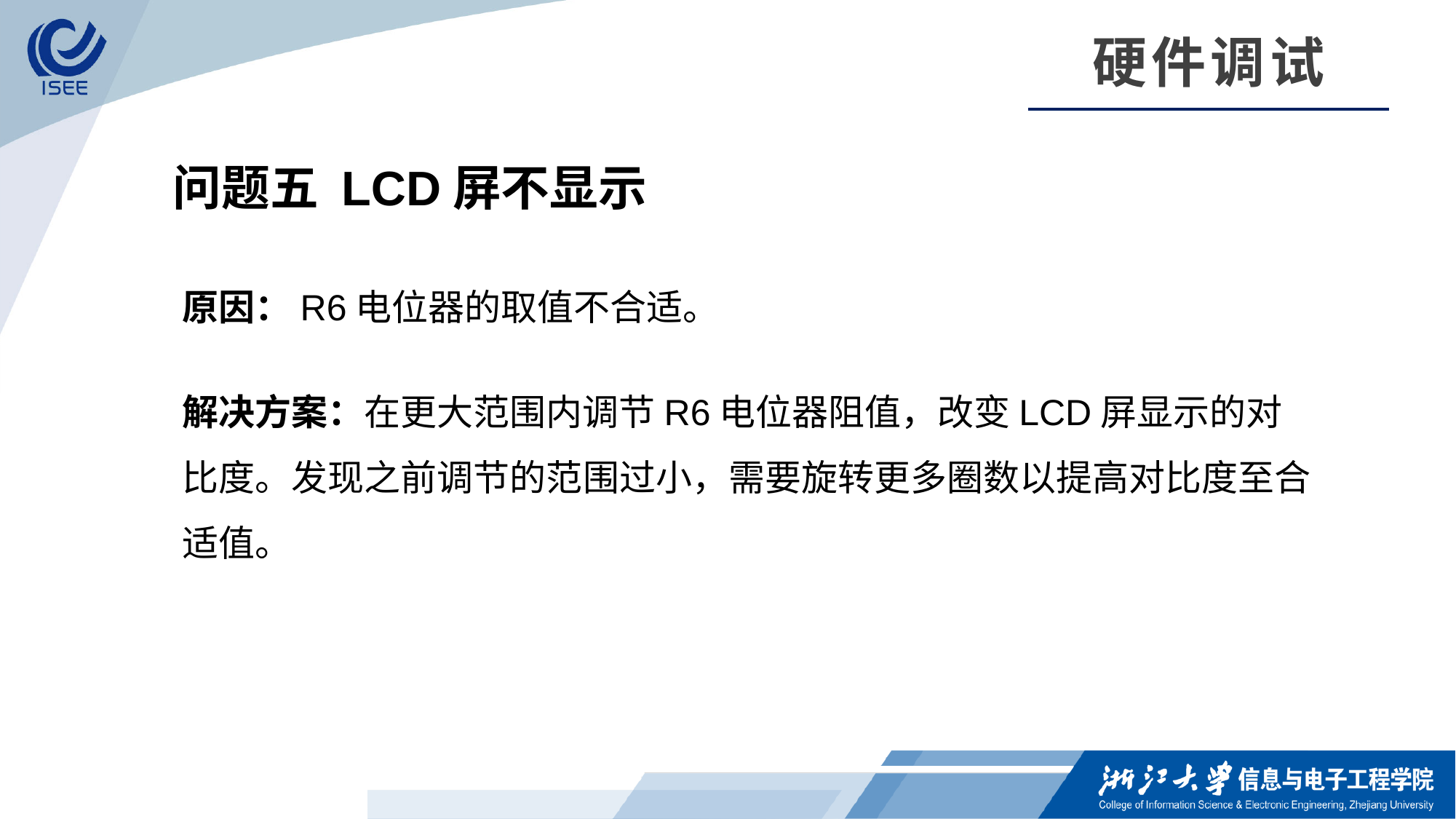

硬件调试
问题五 LCD屏不显示
原因：R6电位器的取值不合适。
解决方案：在更大范围内调节R6电位器阻值，改变LCD屏显示的对比度。发现之前调节的范围过小，需要旋转更多圈数以提高对比度至合适值。